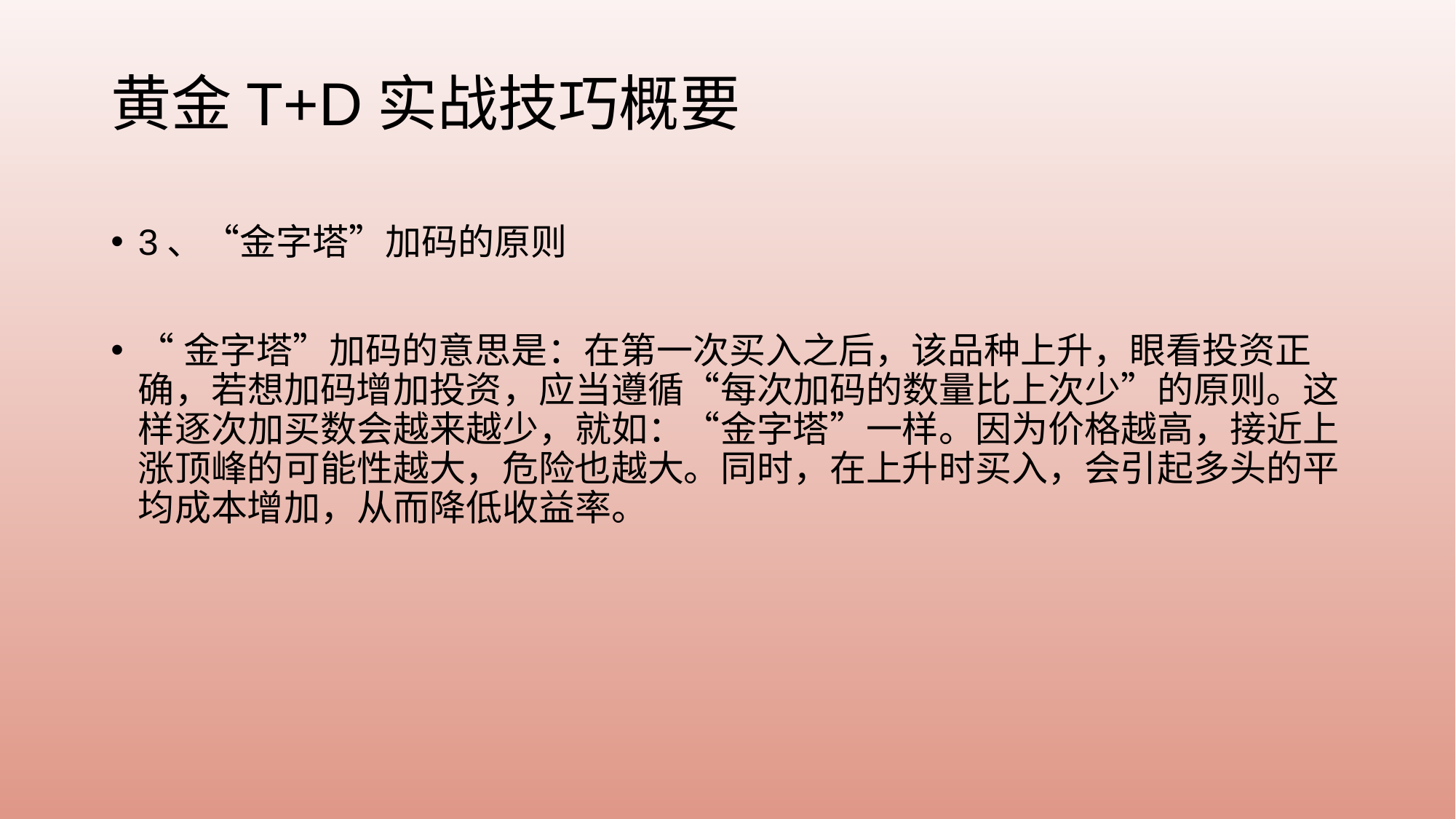

# 黄金T+D实战技巧概要
3、“金字塔”加码的原则

“金字塔”加码的意思是：在第一次买入之后，该品种上升，眼看投资正确，若想加码增加投资，应当遵循“每次加码的数量比上次少”的原则。这样逐次加买数会越来越少，就如：“金字塔”一样。因为价格越高，接近上涨顶峰的可能性越大，危险也越大。同时，在上升时买入，会引起多头的平均成本增加，从而降低收益率。